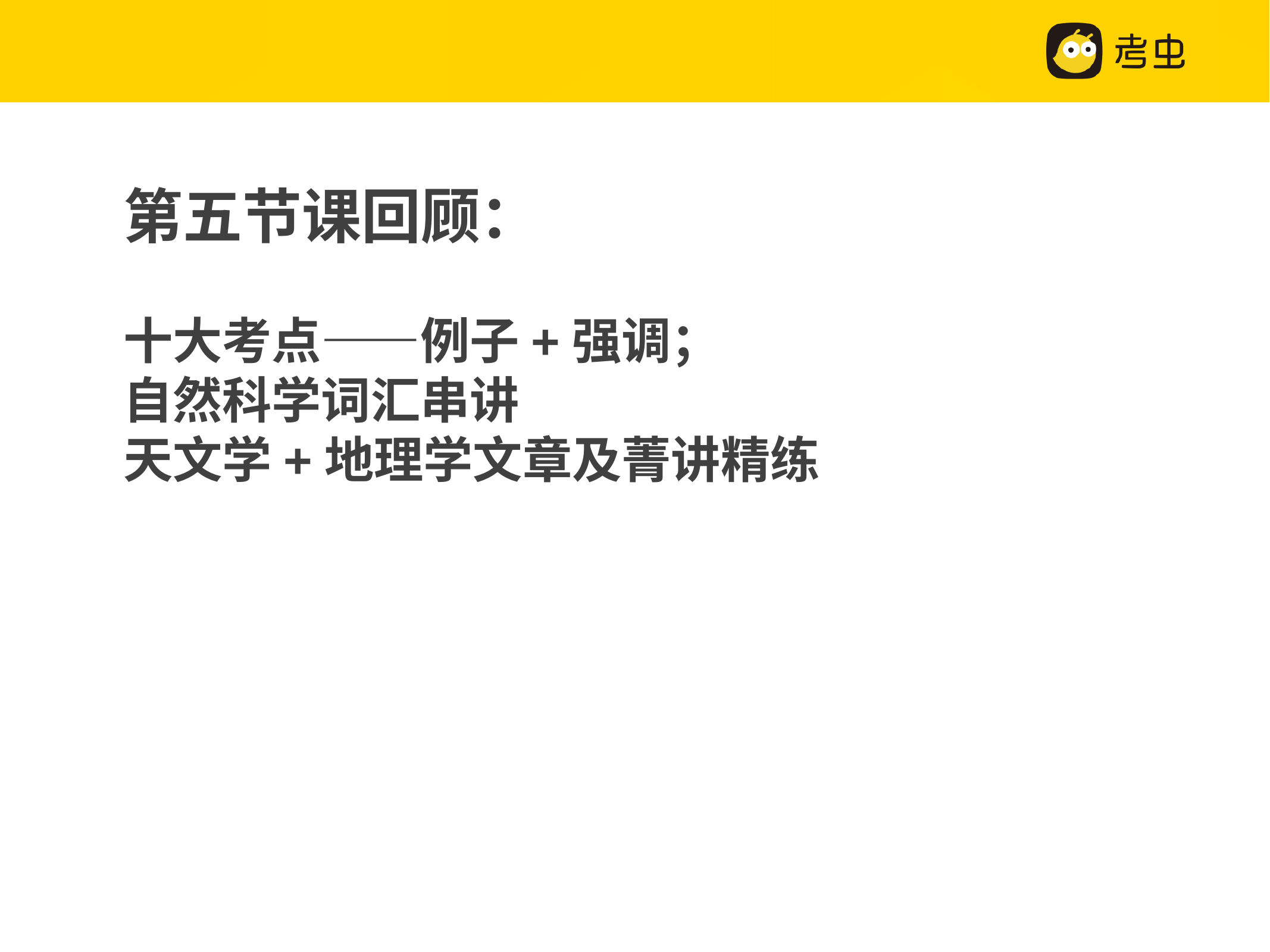

# 第五节课回顾： 十大考点——例子+强调； 自然科学词汇串讲 天文学+地理学文章及菁讲精练